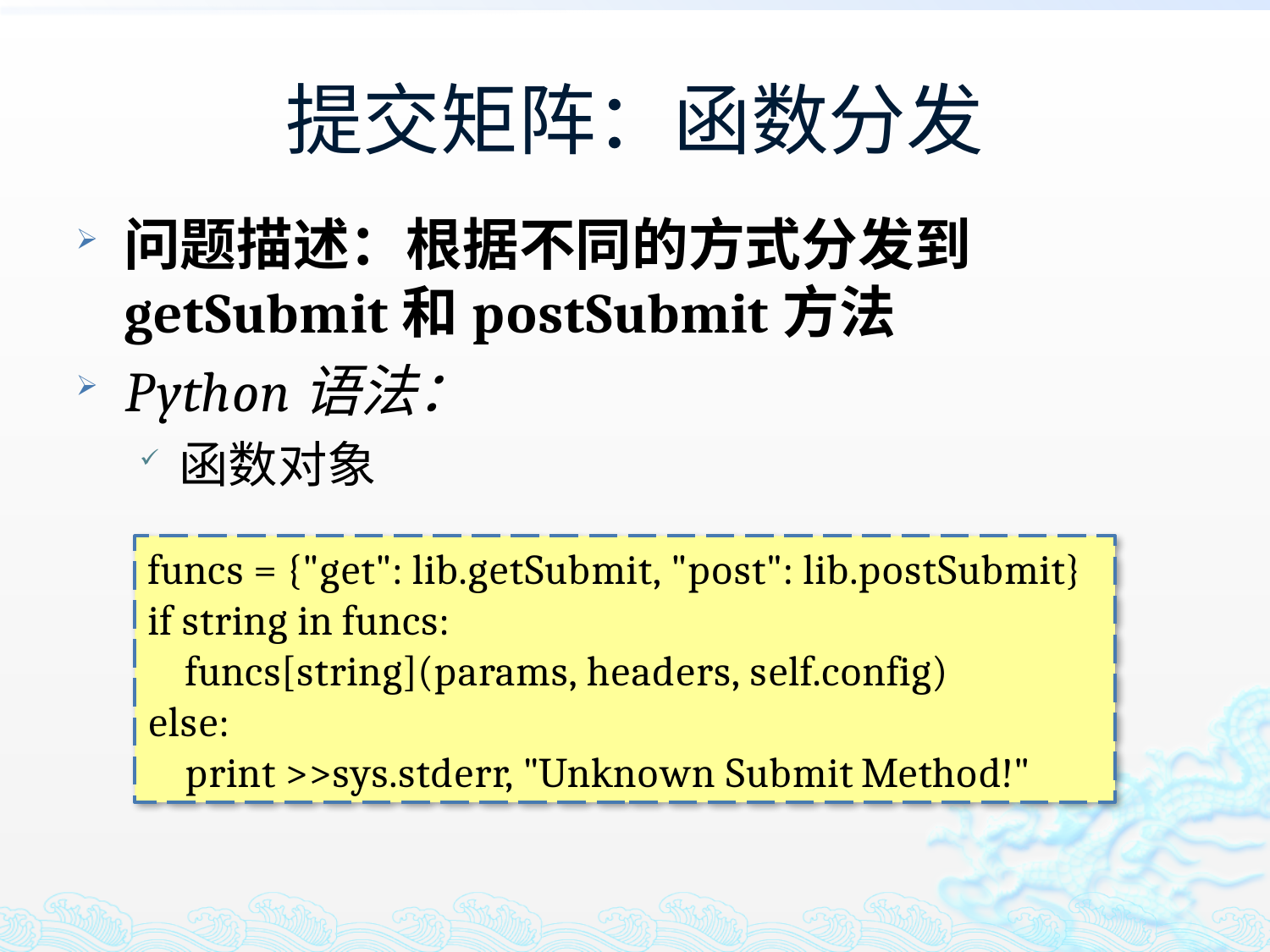

# 提交矩阵：函数分发
问题描述：根据不同的方式分发到getSubmit和postSubmit方法
Python语法：
函数对象
funcs = {"get": lib.getSubmit, "post": lib.postSubmit}
if string in funcs:
    funcs[string](params, headers, self.config)
else:
    print >>sys.stderr, "Unknown Submit Method!"